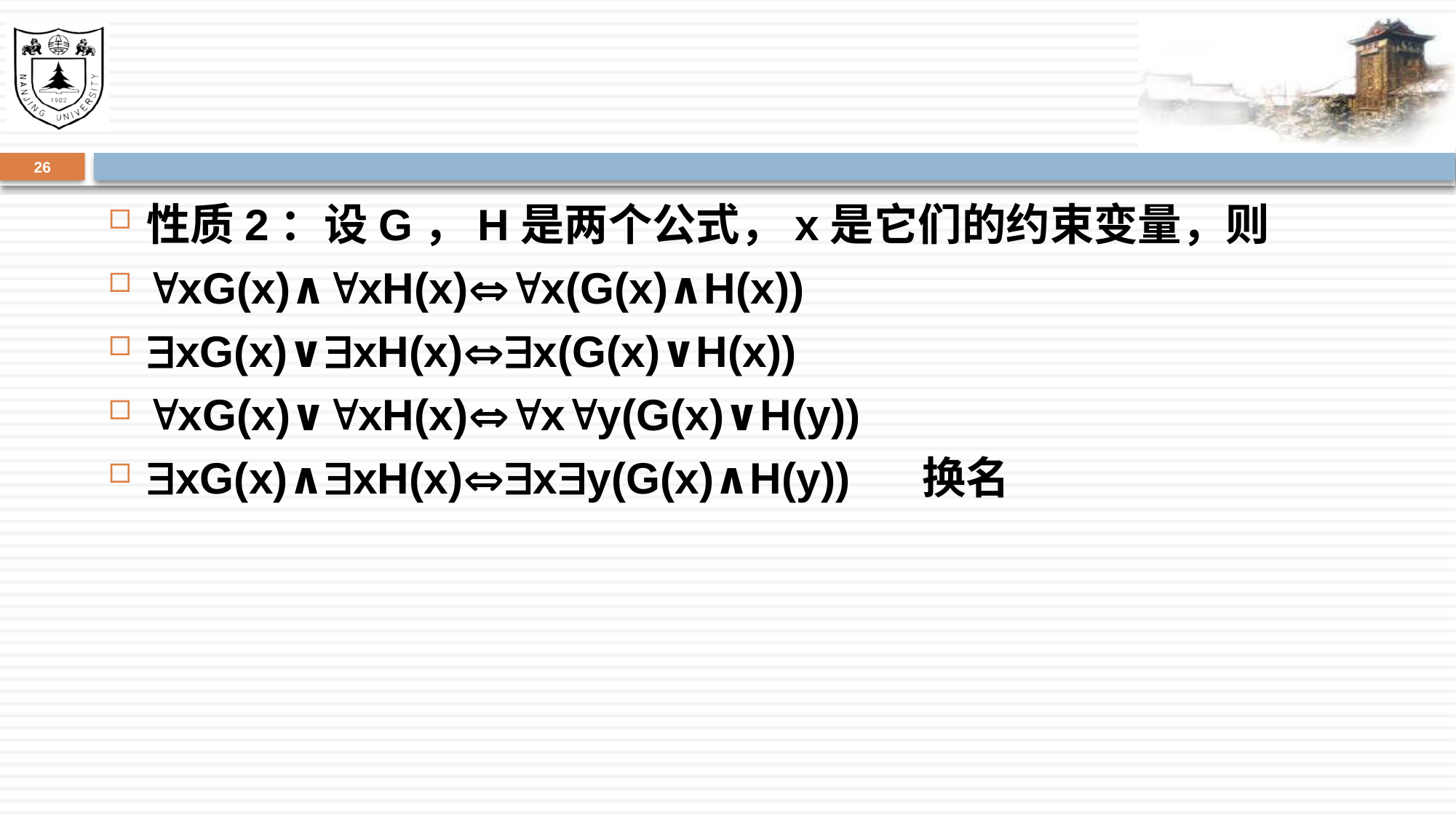

#
26
性质2：设G，H是两个公式，x是它们的约束变量，则
∀xG(x)∧∀xH(x)⇔∀x(G(x)∧H(x))
∃xG(x)∨∃xH(x)⇔∃x(G(x)∨H(x))
∀xG(x)∨∀xH(x)⇔∀x∀y(G(x)∨H(y))
∃xG(x)∧∃xH(x)⇔∃x∃y(G(x)∧H(y))     换名